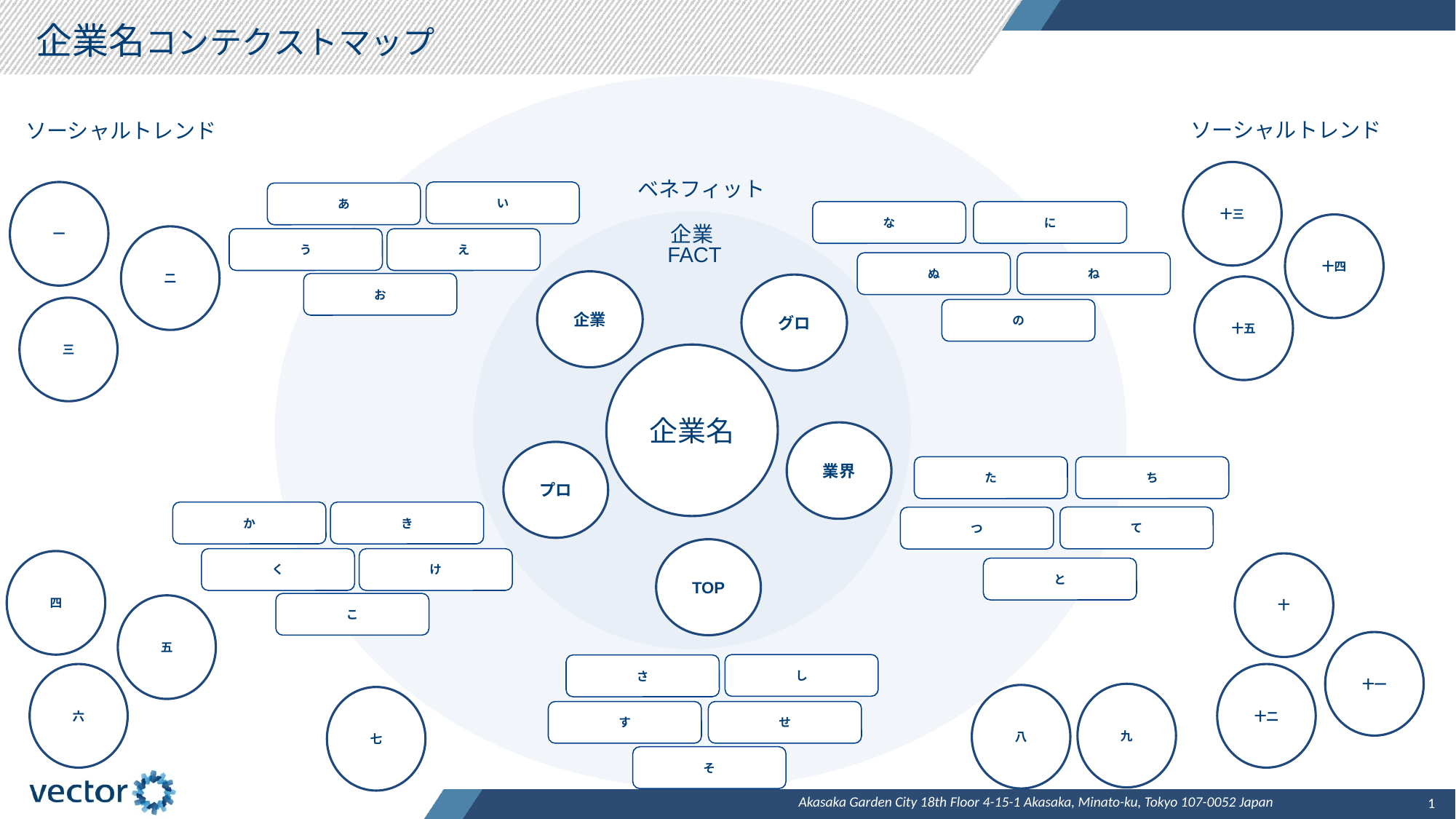

企業名コンテクストマップ

ソーシャルトレンド
ソーシャルトレンド
十三
ベネフィット
い
一
あ
な
に

十四
企業FACT
二
う
え
ぬ
ね
企業
お
グロ
十五
三
の
企業名
業界
プロ
た
ち
か
き
て
つ
TOP
く
け
四
十
と
こ
五
十一
し
さ
六
十二
九
八
七
す
せ
そ